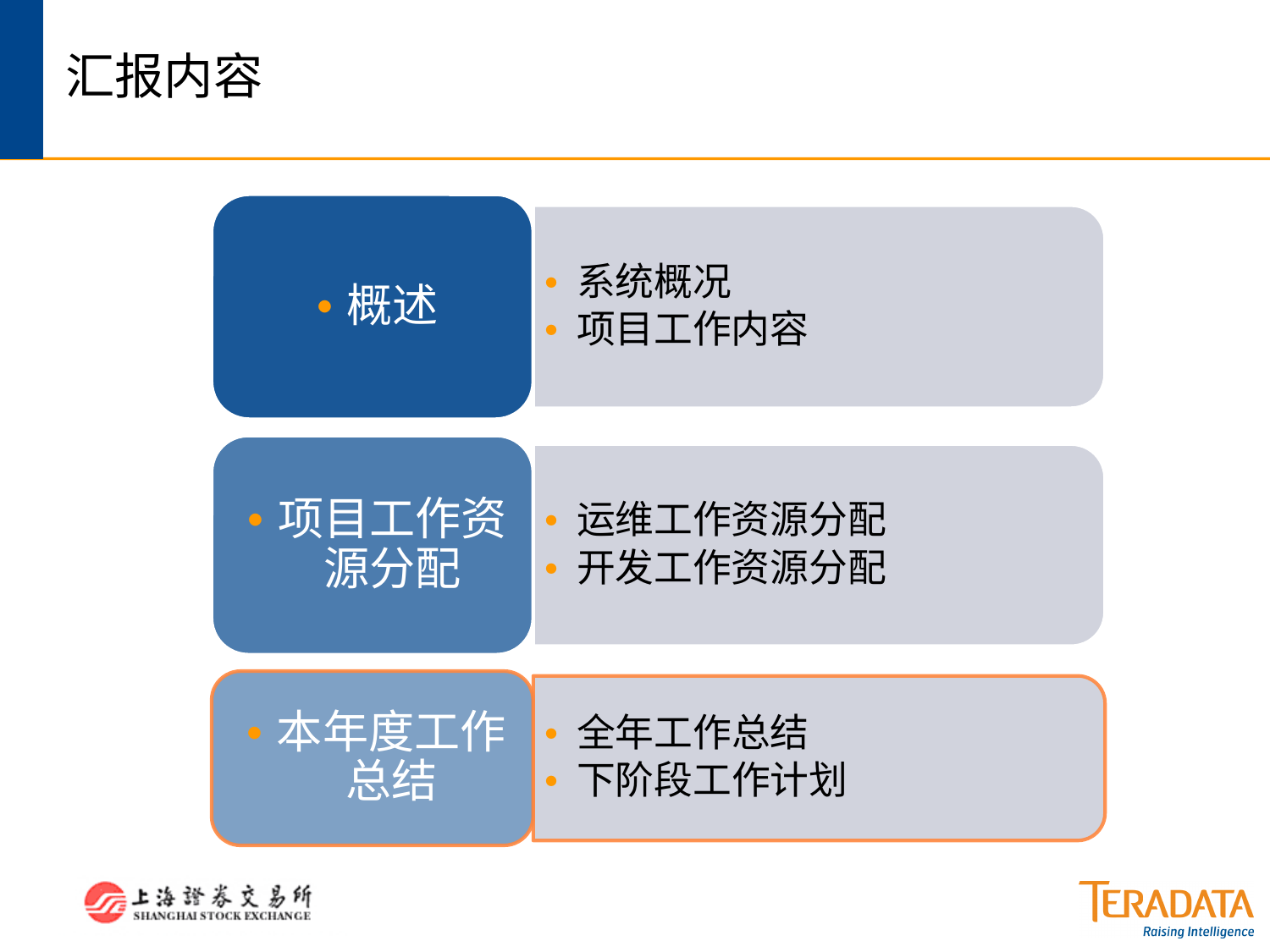

# 汇报内容
系统概况
项目工作内容
概述
运维工作资源分配
开发工作资源分配
项目工作资源分配
全年工作总结
下阶段工作计划
本年度工作总结